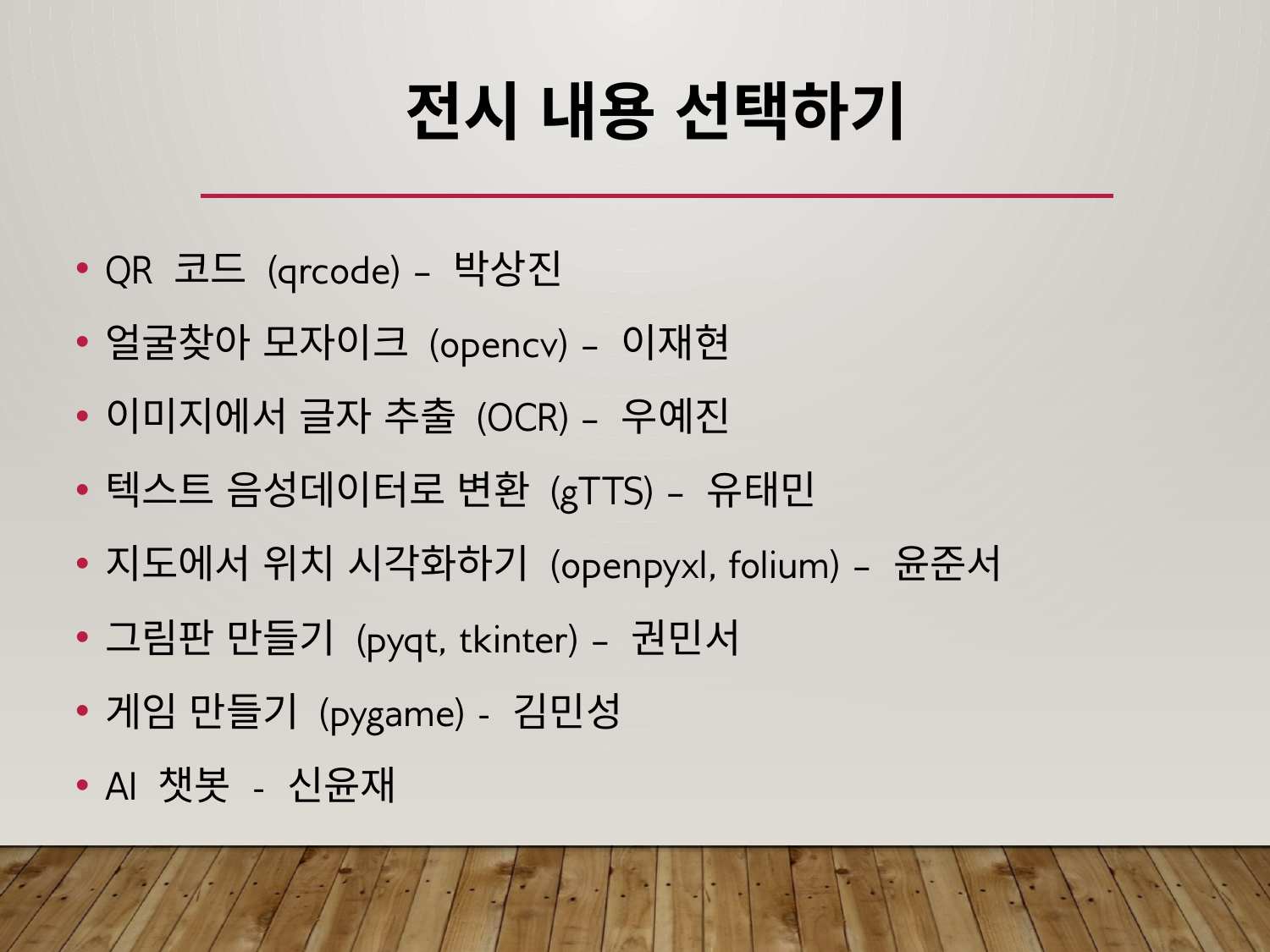

# 전시 내용 선택하기
QR 코드 (qrcode) – 박상진
얼굴찾아 모자이크 (opencv) – 이재현
이미지에서 글자 추출 (OCR) – 우예진
텍스트 음성데이터로 변환 (gTTS) – 유태민
지도에서 위치 시각화하기 (openpyxl, folium) – 윤준서
그림판 만들기 (pyqt, tkinter) – 권민서
게임 만들기 (pygame) - 김민성
AI 챗봇 - 신윤재